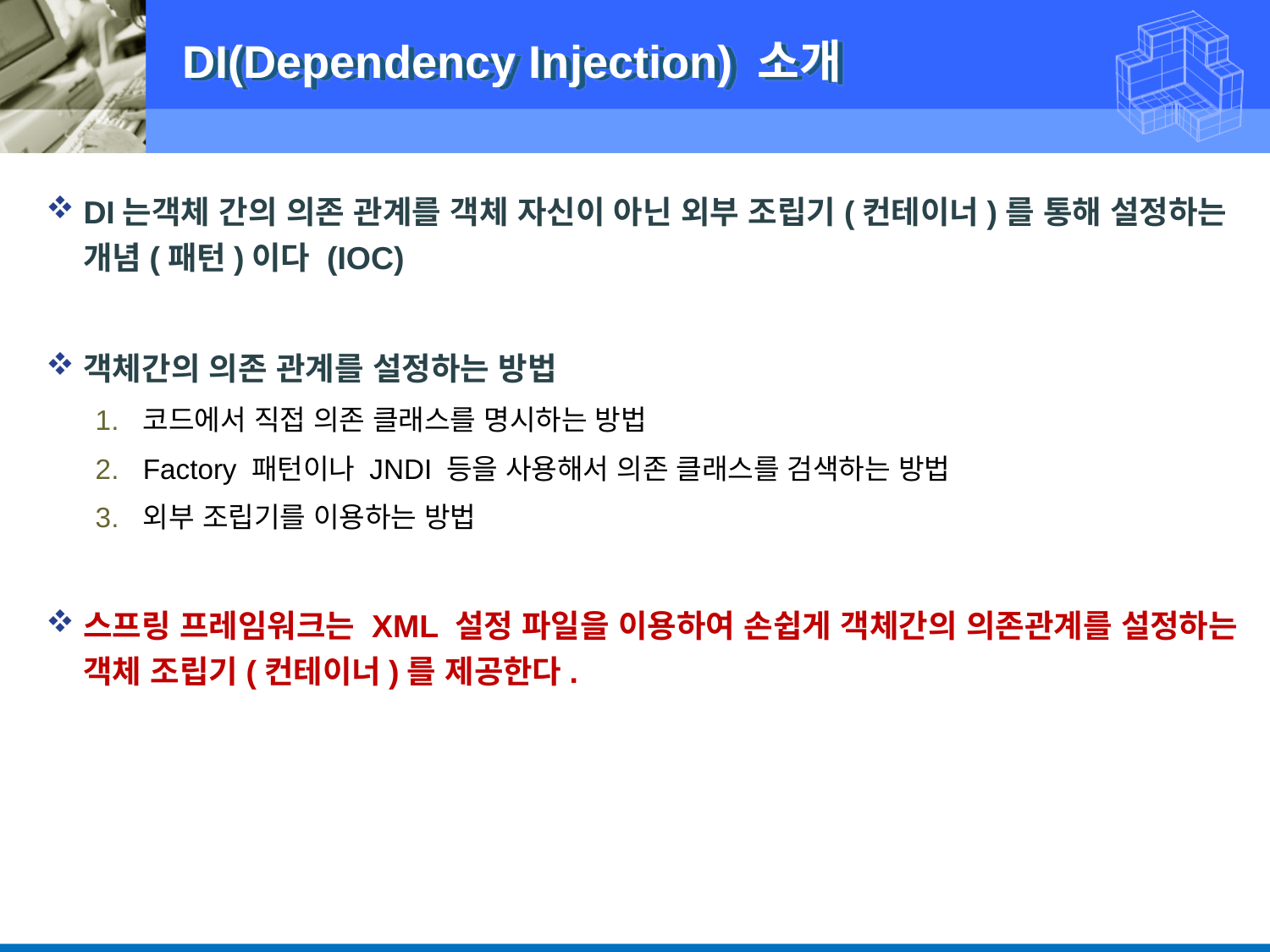

DI(Dependency Injection) 소개
DI는객체 간의 의존 관계를 객체 자신이 아닌 외부 조립기(컨테이너)를 통해 설정하는 개념(패턴)이다 (IOC)

객체간의 의존 관계를 설정하는 방법
코드에서 직접 의존 클래스를 명시하는 방법
Factory 패턴이나 JNDI 등을 사용해서 의존 클래스를 검색하는 방법
외부 조립기를 이용하는 방법

스프링 프레임워크는 XML 설정 파일을 이용하여 손쉽게 객체간의 의존관계를 설정하는 객체 조립기(컨테이너)를 제공한다.